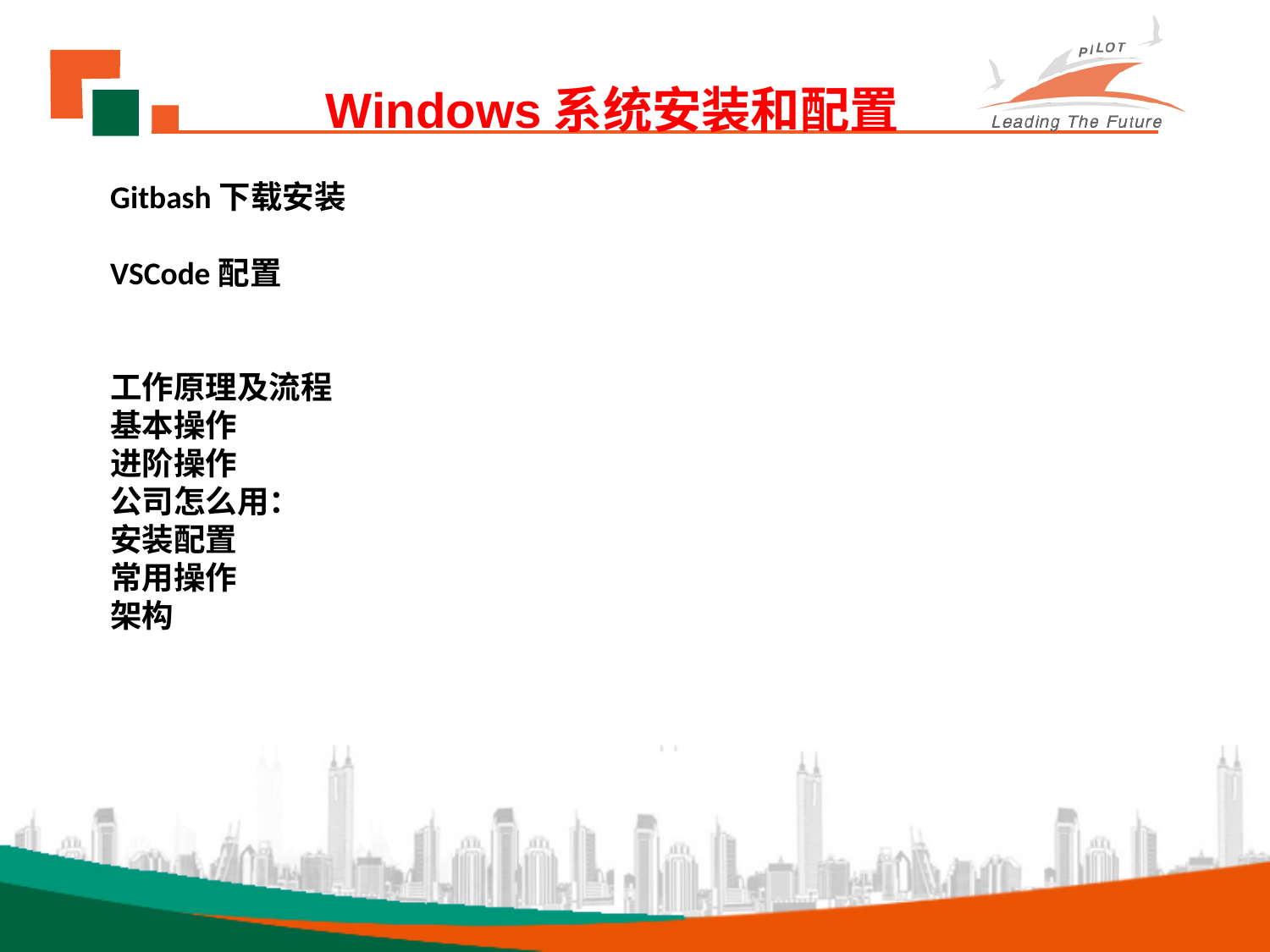

Windows系统安装和配置
Gitbash下载安装

VSCode配置

工作原理及流程
基本操作
进阶操作
公司怎么用：
安装配置
常用操作
架构